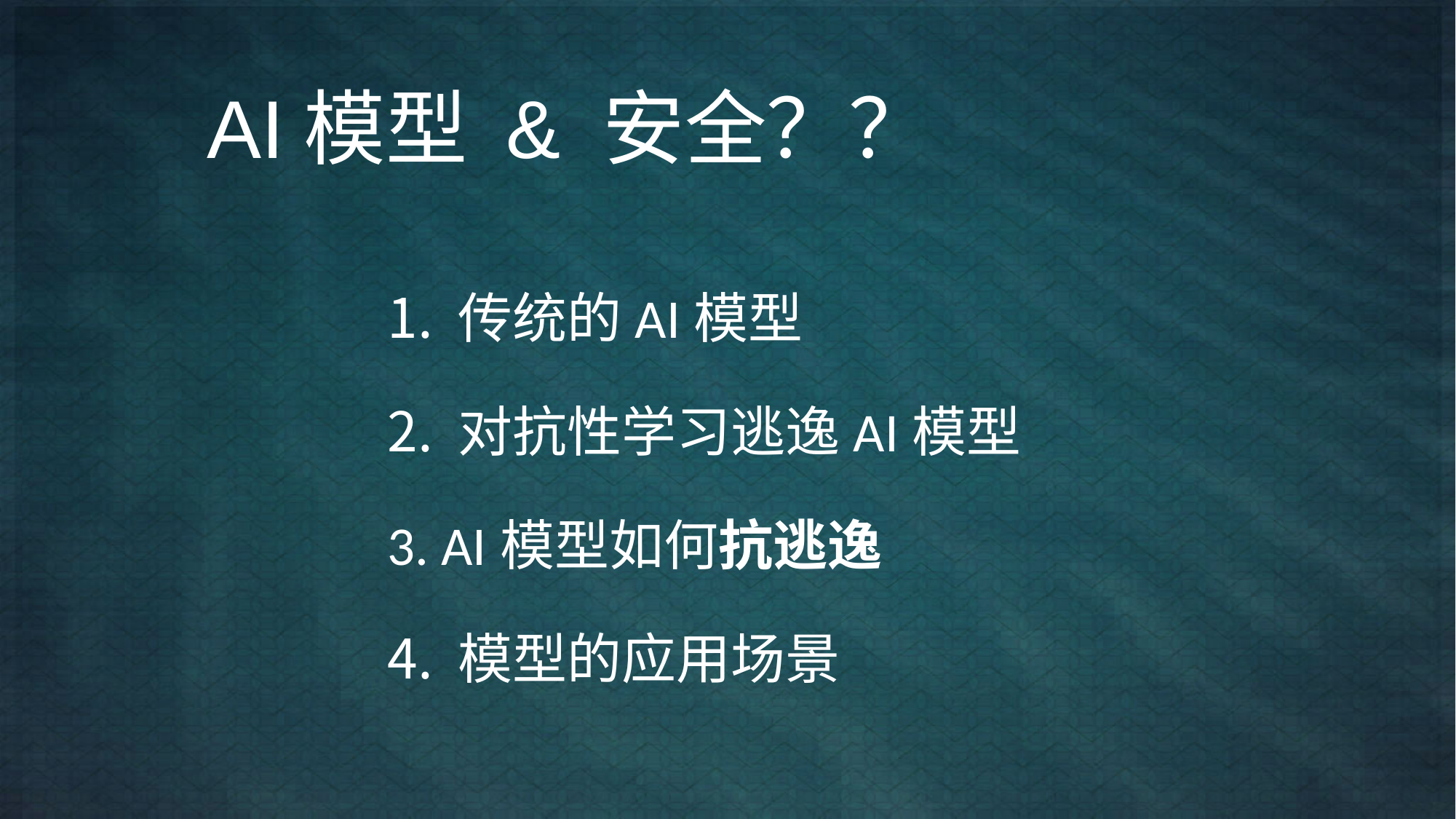

# AI模型 & 安全？？
 传统的AI模型
 对抗性学习逃逸AI模型
 AI模型如何抗逃逸
 模型的应用场景